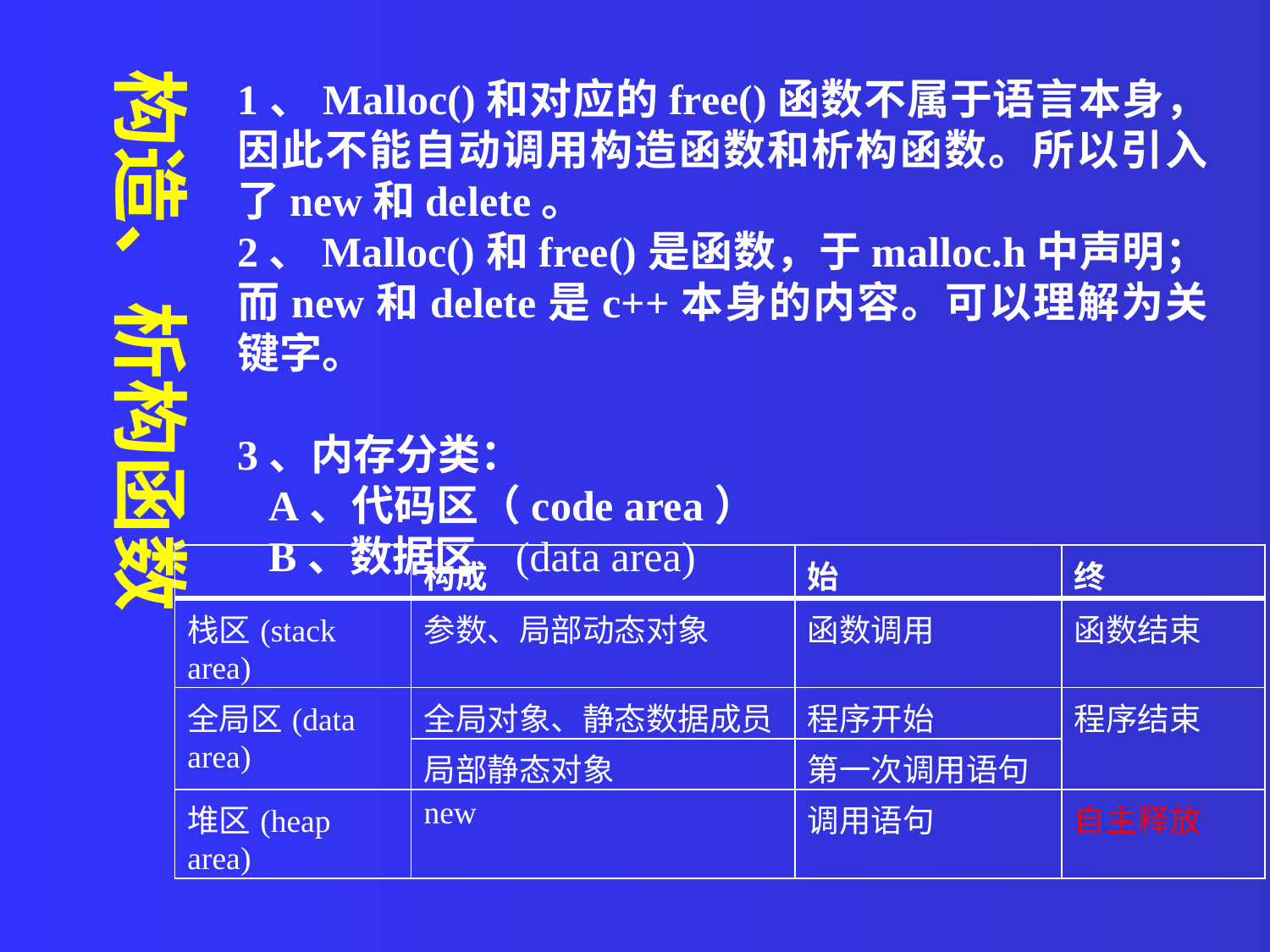

构造、析构函数
1、Malloc()和对应的free()函数不属于语言本身，因此不能自动调用构造函数和析构函数。所以引入了new和delete。
2、Malloc()和free()是函数，于malloc.h中声明；而new和delete是c++本身的内容。可以理解为关键字。

3、内存分类：
   A、代码区（code area）
   B、数据区   (data area)

|  | 构成 | 始 | 终 |
| --- | --- | --- | --- |
| 栈区(stack area) | 参数、局部动态对象 | 函数调用 | 函数结束 |
| 全局区(data area) | 全局对象、静态数据成员 | 程序开始 | 程序结束 |
|  | 局部静态对象 | 第一次调用语句 |  |
| 堆区(heap area) | new | 调用语句 | 自主释放 |